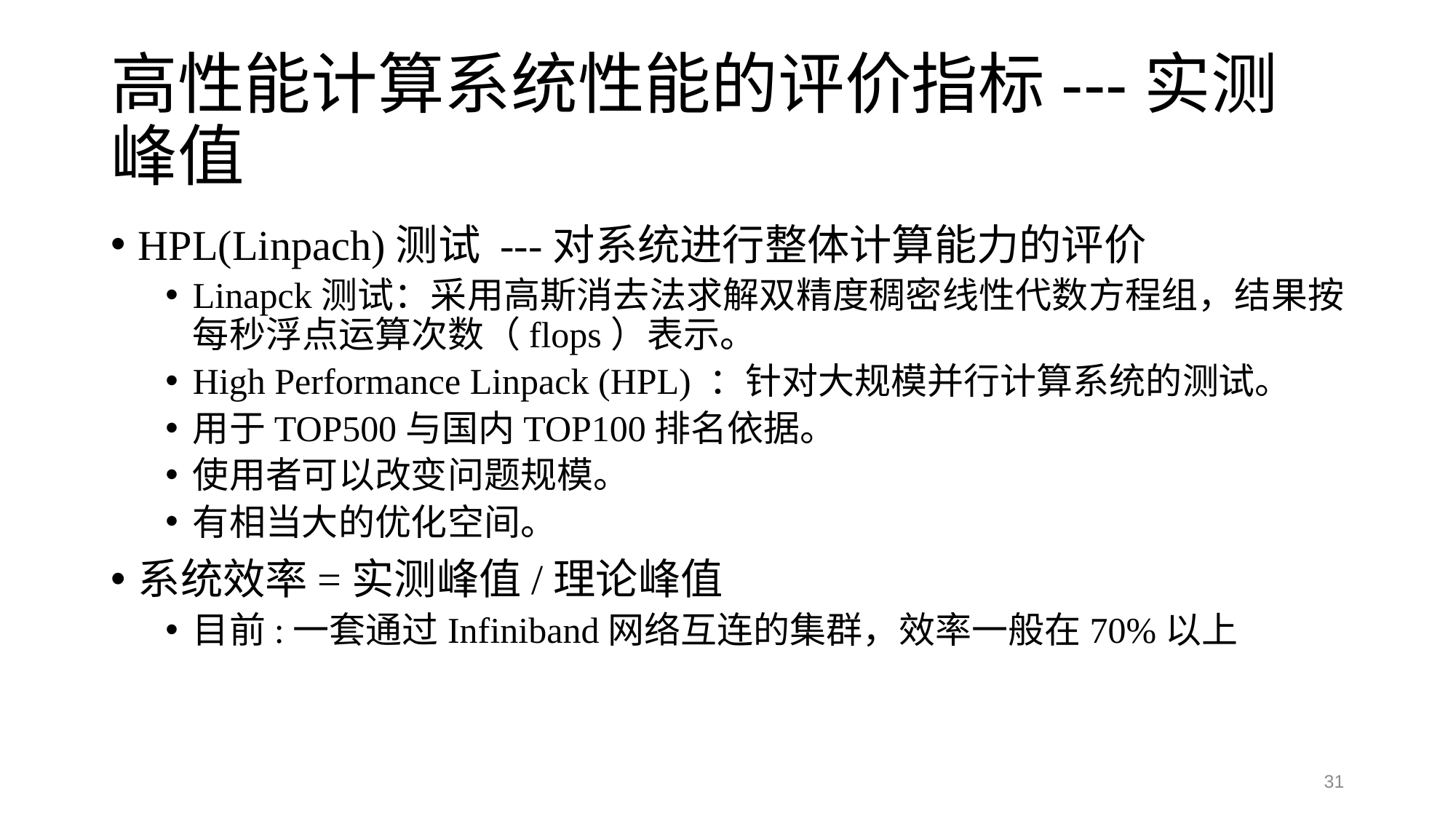

# 高性能计算系统性能的评价指标---实测峰值
HPL(Linpach)测试 ---对系统进行整体计算能力的评价
Linapck测试：采用高斯消去法求解双精度稠密线性代数方程组，结果按每秒浮点运算次数（flops）表示。
High Performance Linpack (HPL) ：针对大规模并行计算系统的测试。
用于TOP500与国内TOP100排名依据。
使用者可以改变问题规模。
有相当大的优化空间。
系统效率=实测峰值/理论峰值
目前:一套通过Infiniband网络互连的集群，效率一般在70%以上
31